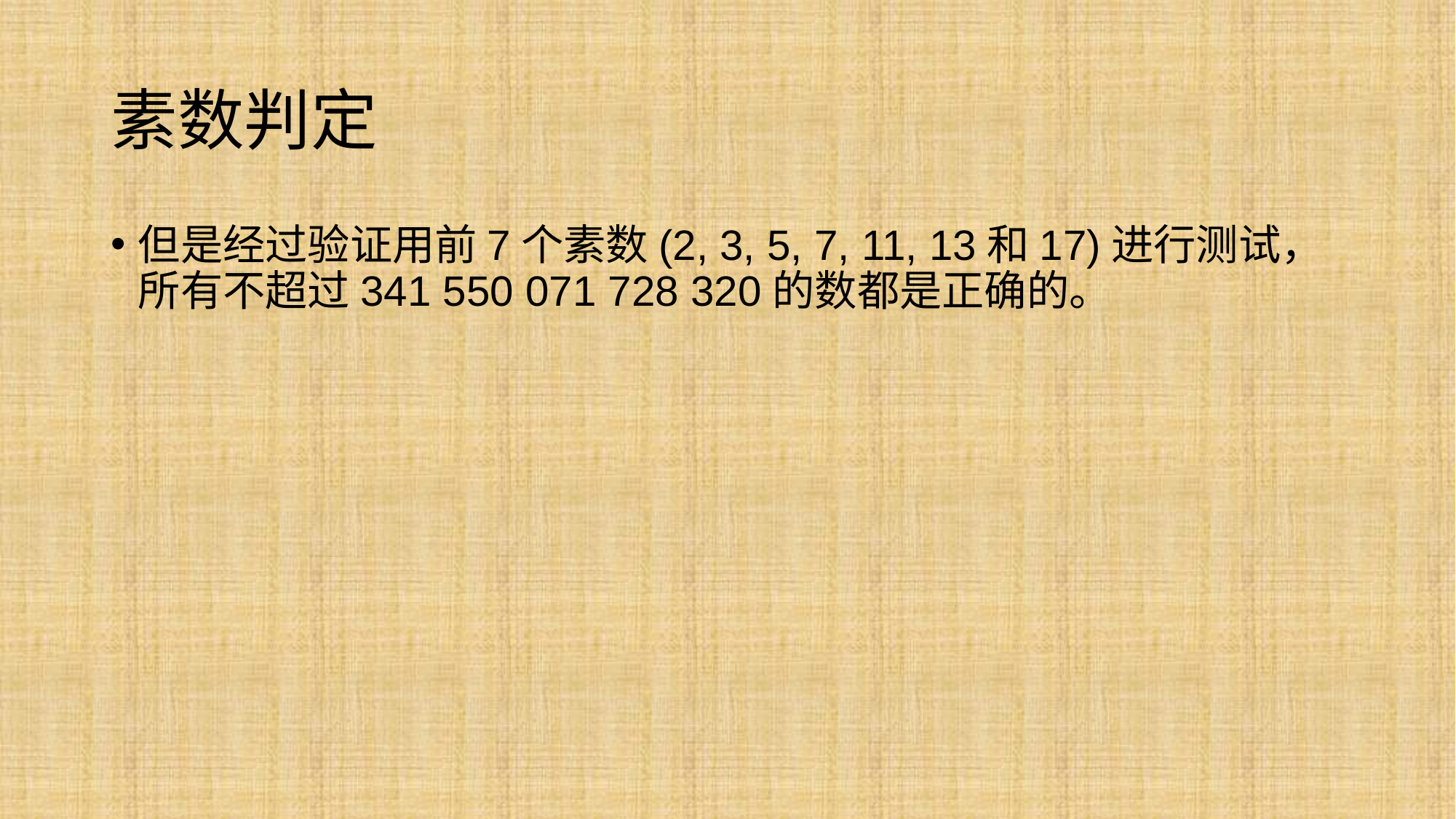

# 素数判定
但是经过验证用前7个素数(2, 3, 5, 7, 11, 13和17)进行测试，所有不超过341 550 071 728 320的数都是正确的。